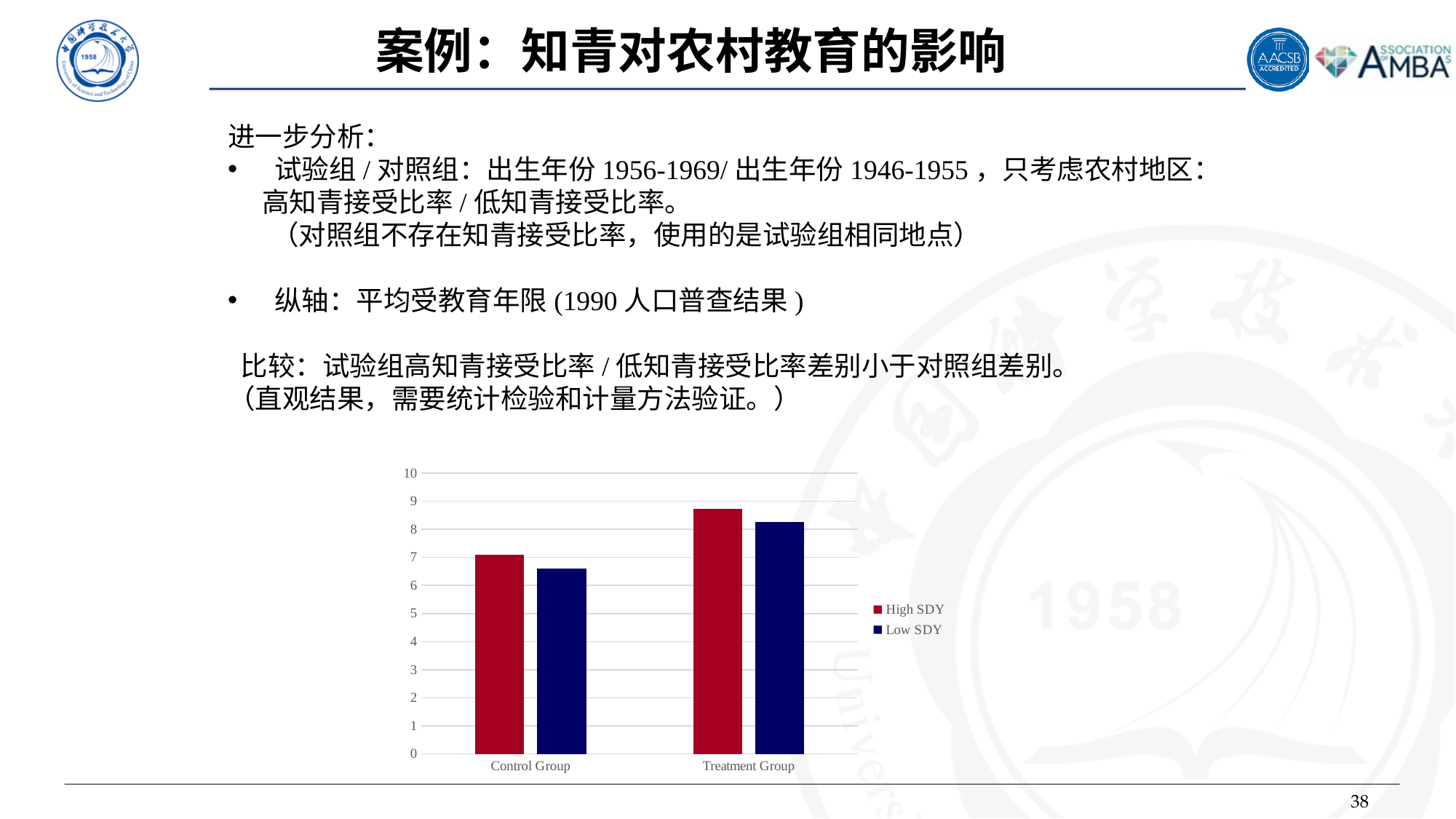

案例：知青对农村教育的影响
进一步分析：
 试验组/对照组：出生年份1956-1969/出生年份1946-1955，只考虑农村地区：高知青接受比率/低知青接受比率。
      （对照组不存在知青接受比率，使用的是试验组相同地点）

 纵轴：平均受教育年限(1990人口普查结果)

 比较：试验组高知青接受比率/低知青接受比率差别小于对照组差别。
（直观结果，需要统计检验和计量方法验证。）

### Chart

| Category | High SDY | Low SDY |
|---|---|---|
| Control Group | 7.0878610301952465 | 6.592724089089289 |
| Treatment Group | 8.727462416603451 | 8.248837564991792 |